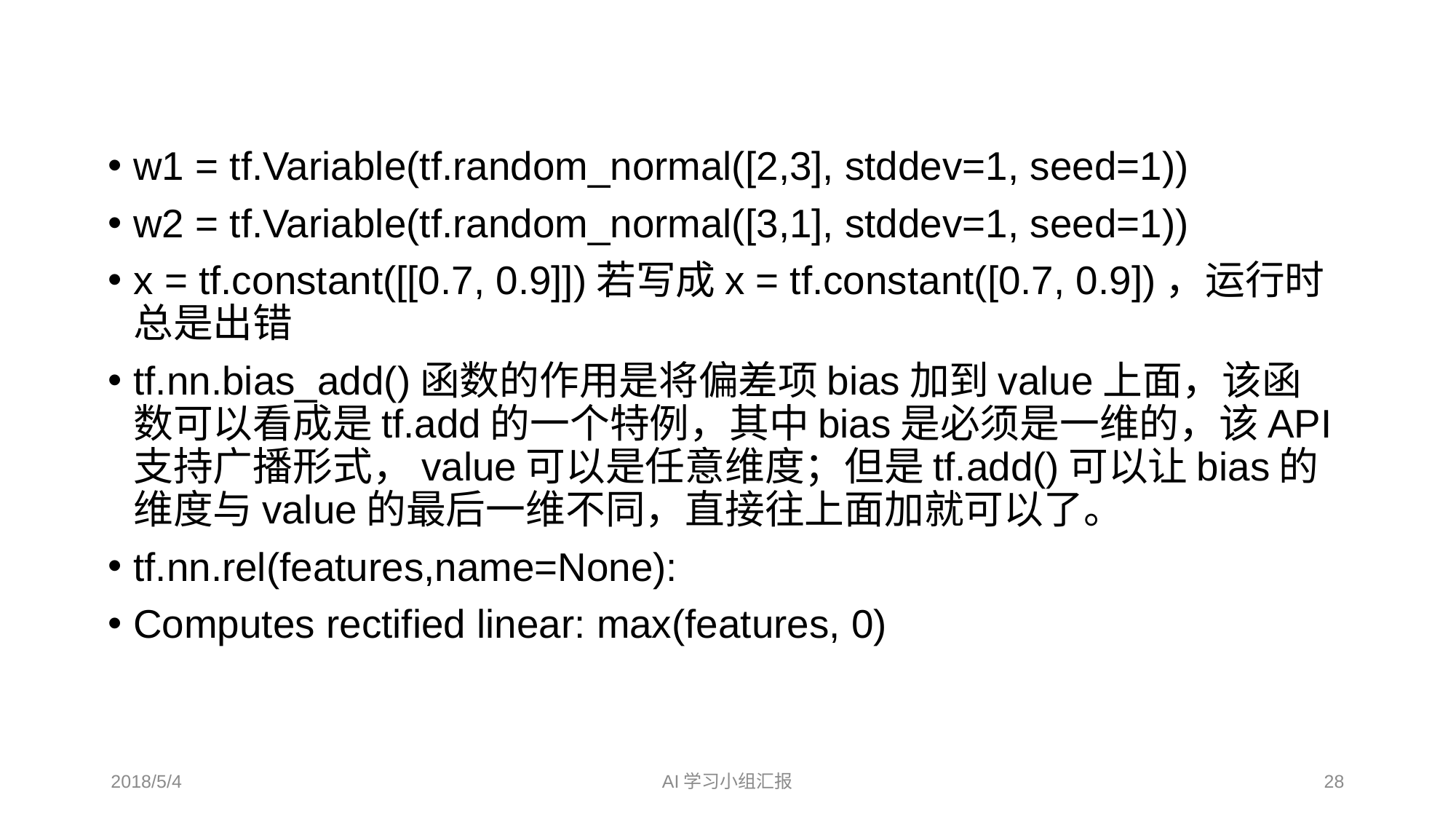

w1 = tf.Variable(tf.random_normal([2,3], stddev=1, seed=1))
w2 = tf.Variable(tf.random_normal([3,1], stddev=1, seed=1))
x = tf.constant([[0.7, 0.9]])若写成x = tf.constant([0.7, 0.9])，运行时总是出错
tf.nn.bias_add()函数的作用是将偏差项bias加到value上面，该函数可以看成是tf.add的一个特例，其中bias是必须是一维的，该API支持广播形式，value可以是任意维度；但是tf.add()可以让bias的维度与value的最后一维不同，直接往上面加就可以了。
tf.nn.rel(features,name=None):
Computes rectified linear: max(features, 0)

2018/5/4
AI学习小组汇报
28